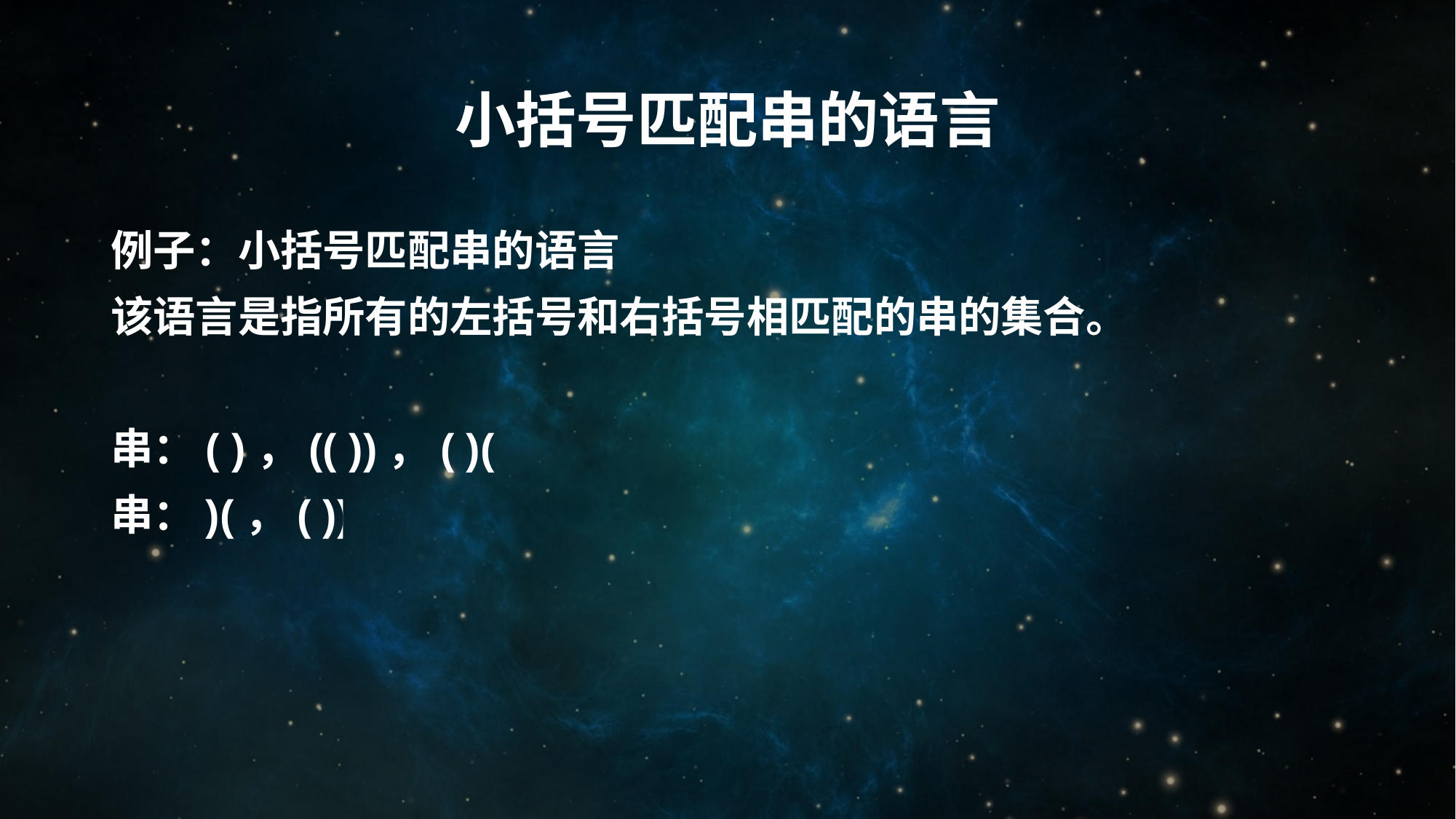

# 小括号匹配串的语言
例子：小括号匹配串的语言
该语言是指所有的左括号和右括号相匹配的串的集合。

串：( )，(( ))，( )( ) —— 是该语言的句子
串：)(，( )) —— 不是该语言的句子